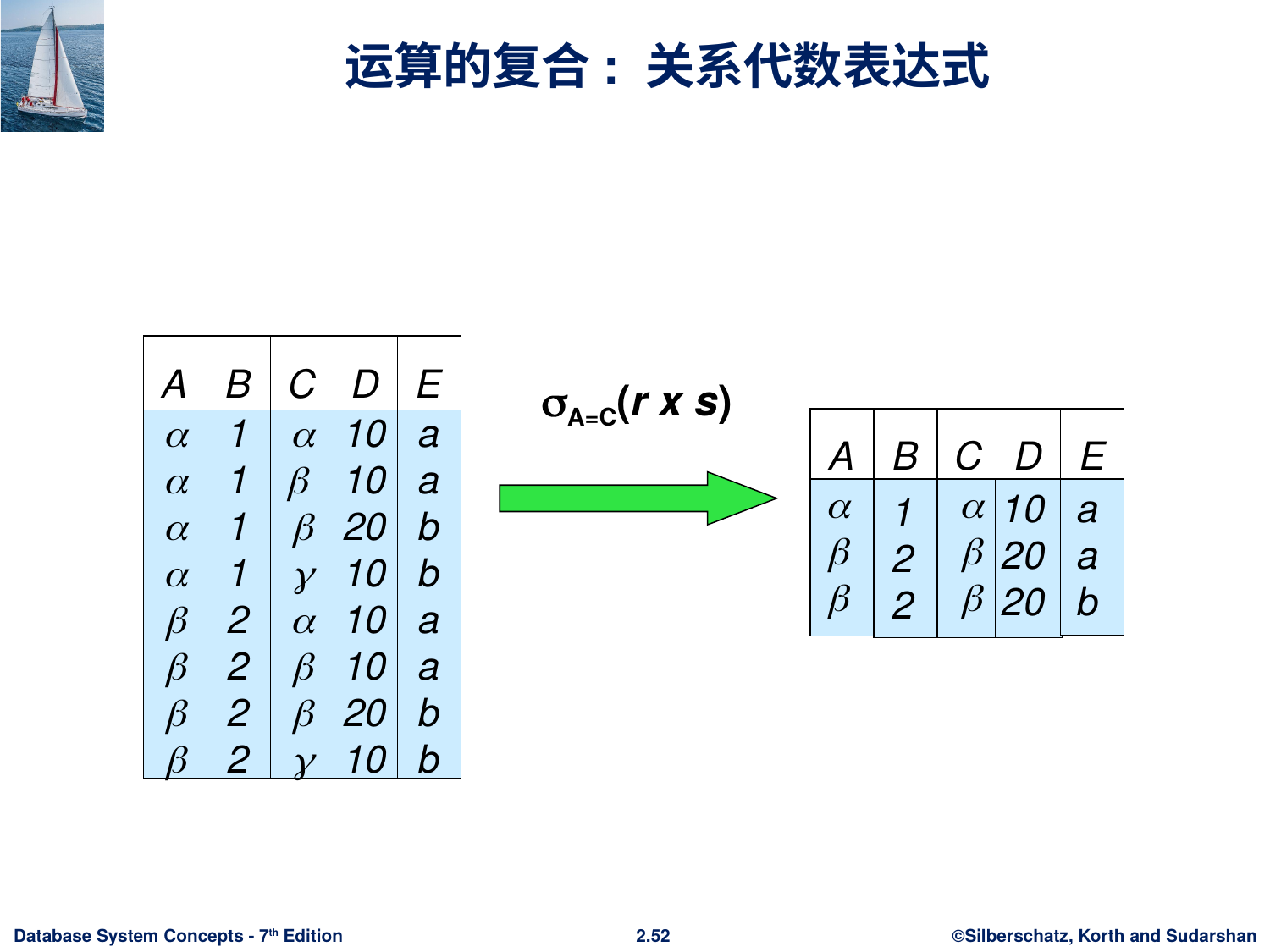

# 运算的复合: 关系代数表达式
A
B
C
D
E

σA=C(r x s)
A
B
C
D
E
α
α
α
α
β
β
β
β
1
1
1
1
2
2
2
2
α
β
β
γ
α
β
β
γ
10
10
20
10
10
10
20
10
a
a
b
b
a
a
b
b
α
β
β
α
β
β
10
20
20
a
a
b

1
2
2